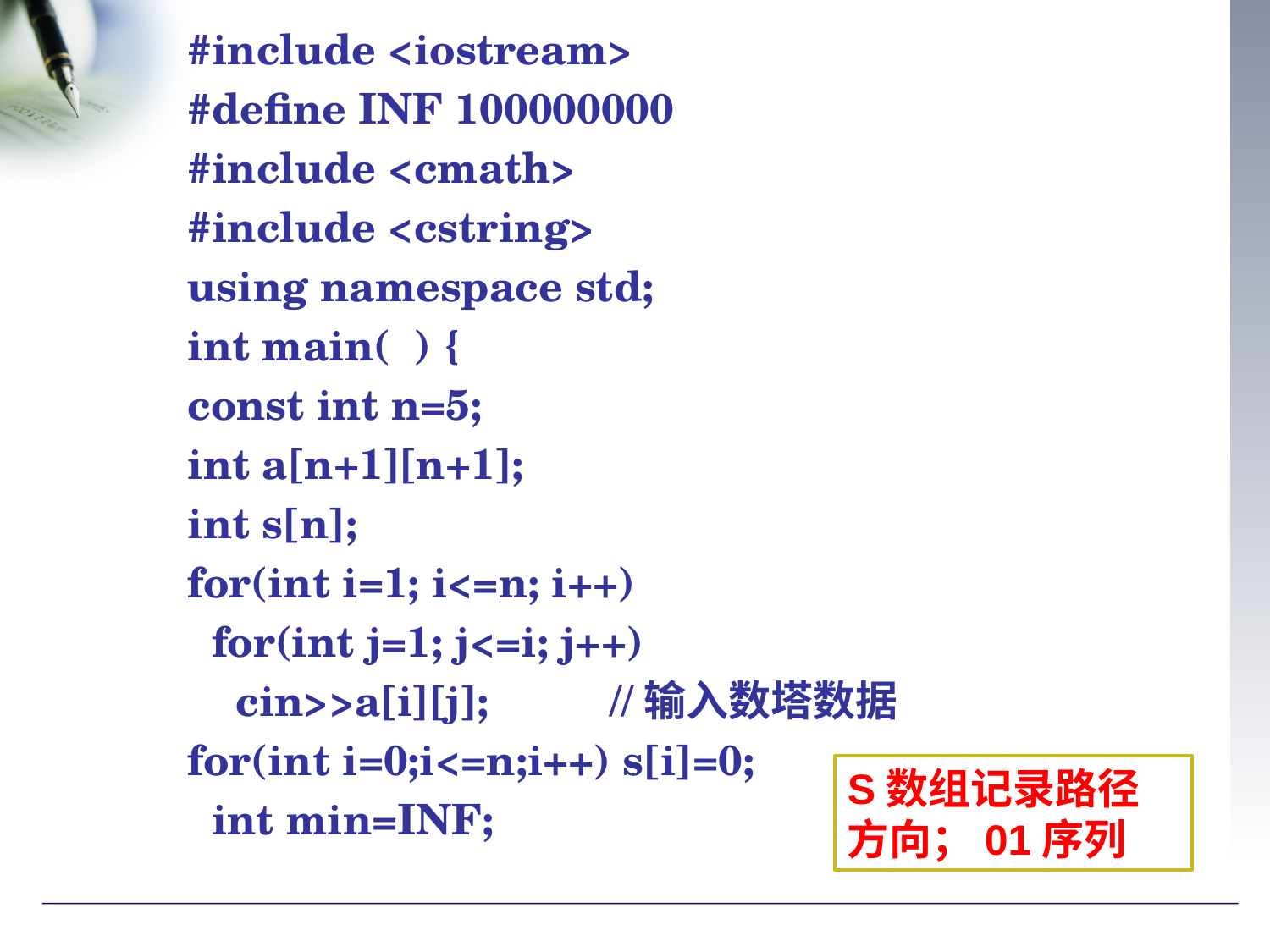

#include <iostream>
#define INF 100000000
#include <cmath>
#include <cstring>
using namespace std;
int main(  ) {
const int n=5;
int a[n+1][n+1];
int s[n];
for(int i=1; i<=n; i++)
  for(int j=1; j<=i; j++)
    cin>>a[i][j];          //输入数塔数据
for(int i=0;i<=n;i++) s[i]=0;
  int min=INF;

S数组记录路径方向；01序列